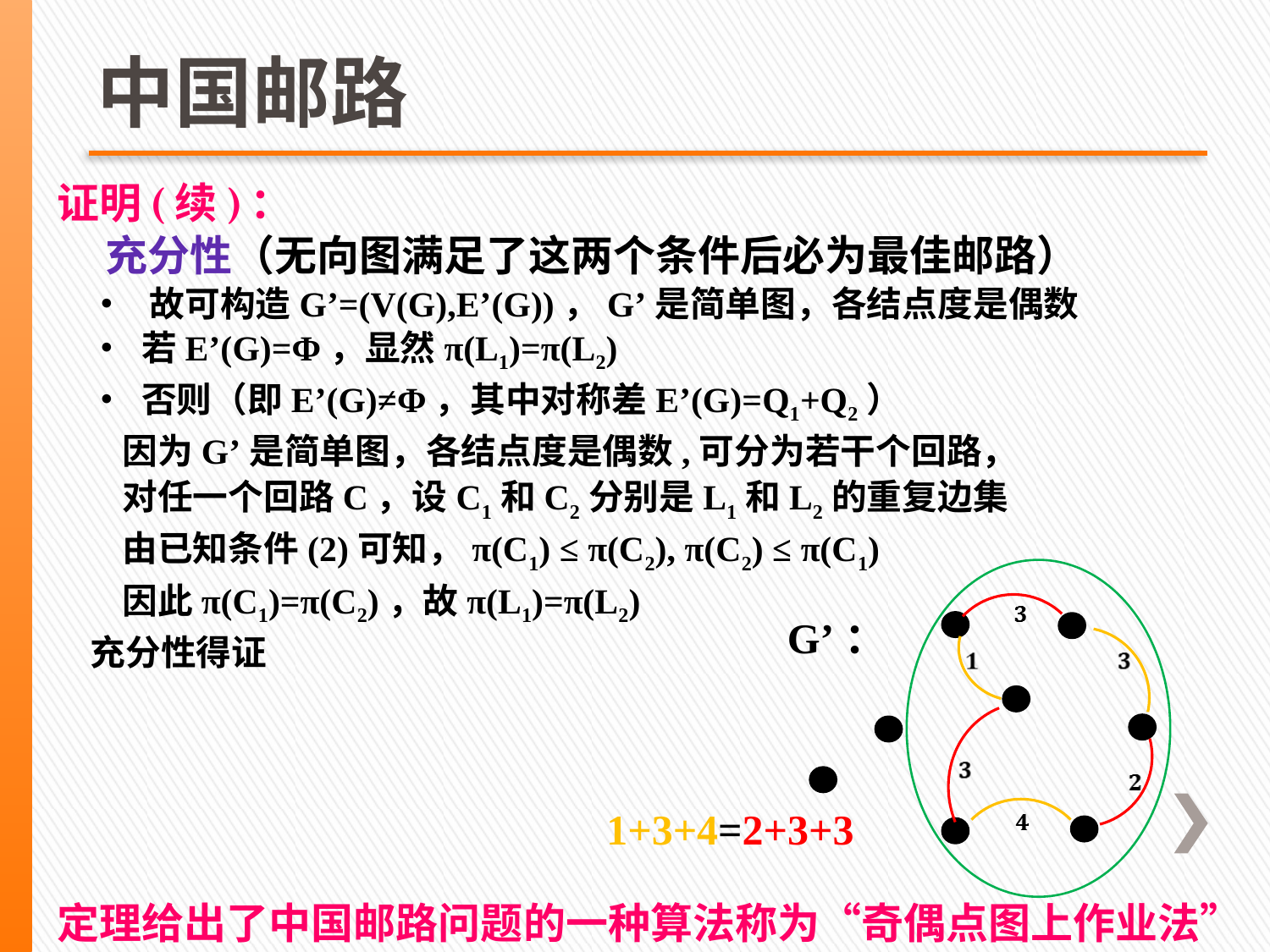

中国邮路
证明(续)：
    充分性（无向图满足了这两个条件后必为最佳邮路）
    •  故可构造G’=(V(G),E’(G))，G’是简单图，各结点度是偶数
    • 若E’(G)=Φ，显然π(L1)=π(L2)
    • 否则（即E’(G)≠Φ，其中对称差E’(G)=Q1+Q2）
       因为G’是简单图，各结点度是偶数,可分为若干个回路，
       对任一个回路C，设C1和C2分别是L1和L2的重复边集
       由已知条件(2)可知，π(C1) ≤ π(C2), π(C2) ≤ π(C1)
       因此π(C1)=π(C2)，故π(L1)=π(L2)
   充分性得证

定理给出了中国邮路问题的一种算法称为“奇偶点图上作业法”

G’：

1+3+4=2+3+3